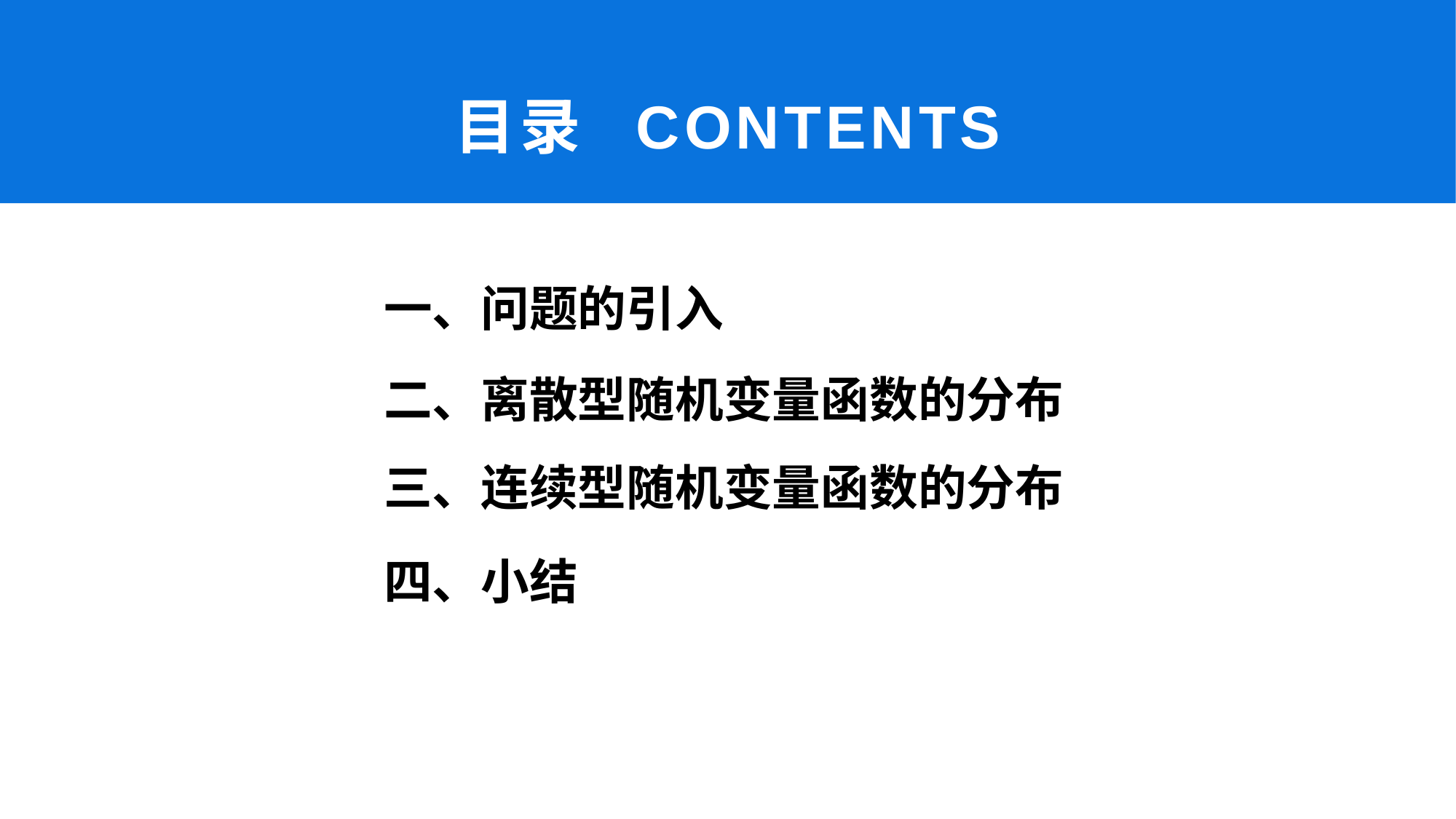

目录  CONTENTS
一、问题的引入

二、离散型随机变量函数的分布
三、连续型随机变量函数的分布
四、小结